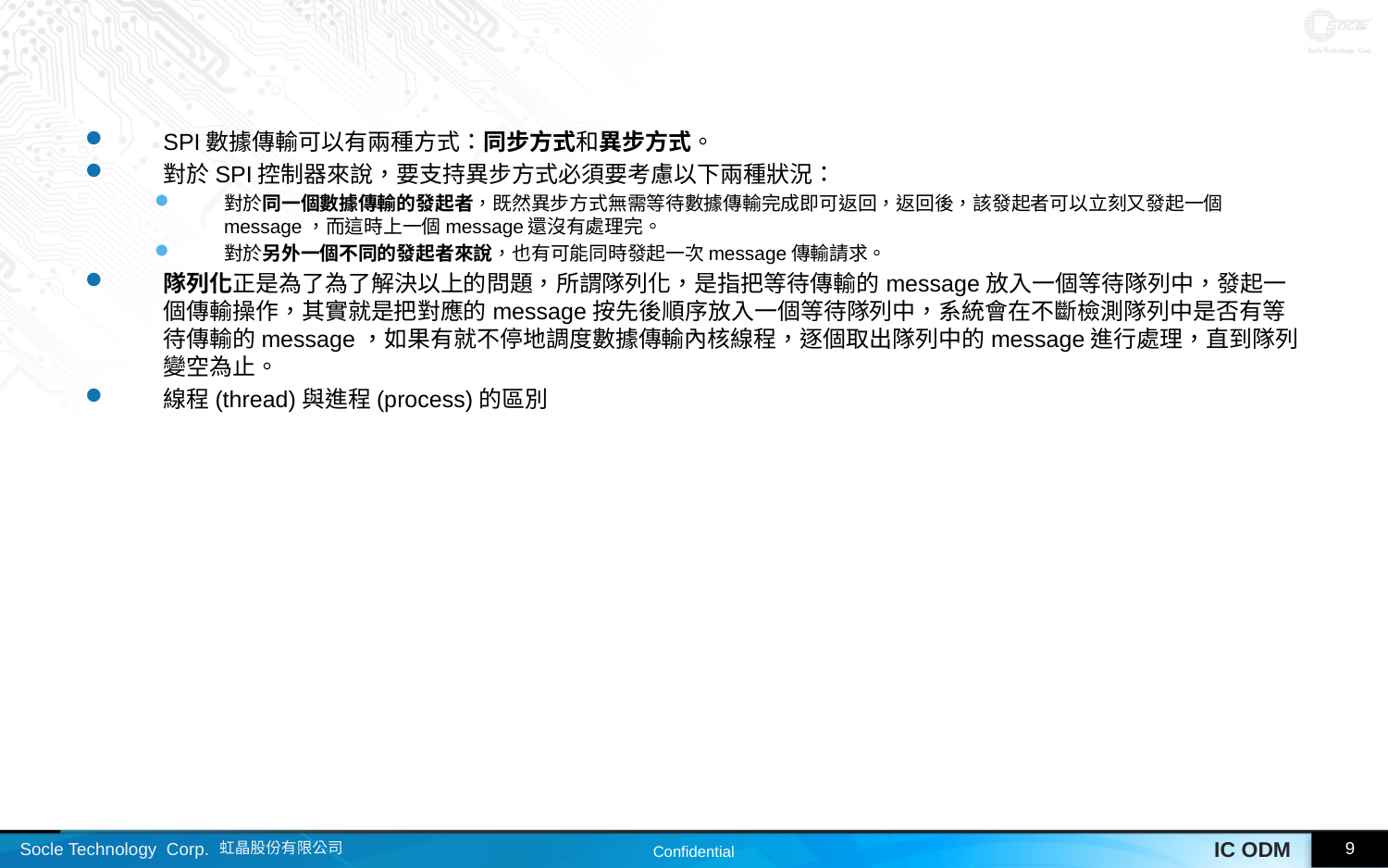

#
SPI數據傳輸可以有兩種方式：同步方式和異步方式。
對於SPI控制器來說，要支持異步方式必須要考慮以下兩種狀況：
對於同一個數據傳輸的發起者，既然異步方式無需等待數據傳輸完成即可返回，返回後，該發起者可以立刻又發起一個message，而這時上一個message還沒有處理完。
對於另外一個不同的發起者來說，也有可能同時發起一次message傳輸請求。
隊列化正是為了為了解決以上的問題，所謂隊列化，是指把等待傳輸的message放入一個等待隊列中，發起一個傳輸操作，其實就是把對應的message按先後順序放入一個等待隊列中，系統會在不斷檢測隊列中是否有等待傳輸的message，如果有就不停地調度數據傳輸內核線程，逐個取出隊列中的message進行處理，直到隊列變空為止。
線程(thread)與進程(process)的區別